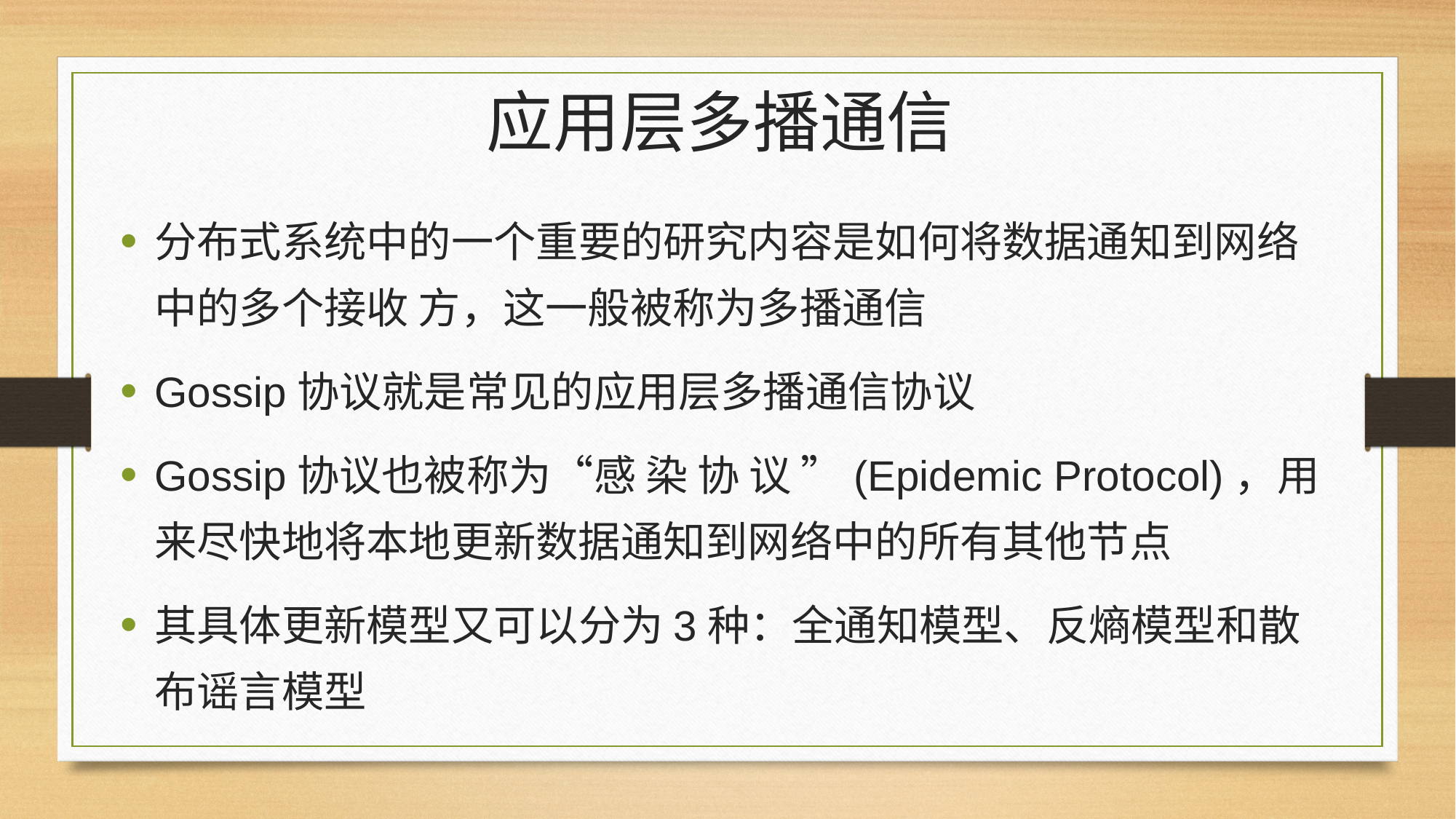

# 应用层多播通信
分布式系统中的一个重要的研究内容是如何将数据通知到网络中的多个接收 方，这一般被称为多播通信
Gossip协议就是常见的应用层多播通信协议
Gossip协议也被称为“感 染 协 议 ”(Epidemic Protocol)，用来尽快地将本地更新数据通知到网络中的所有其他节点
其具体更新模型又可以分为3种：全通知模型、反熵模型和散布谣言模型